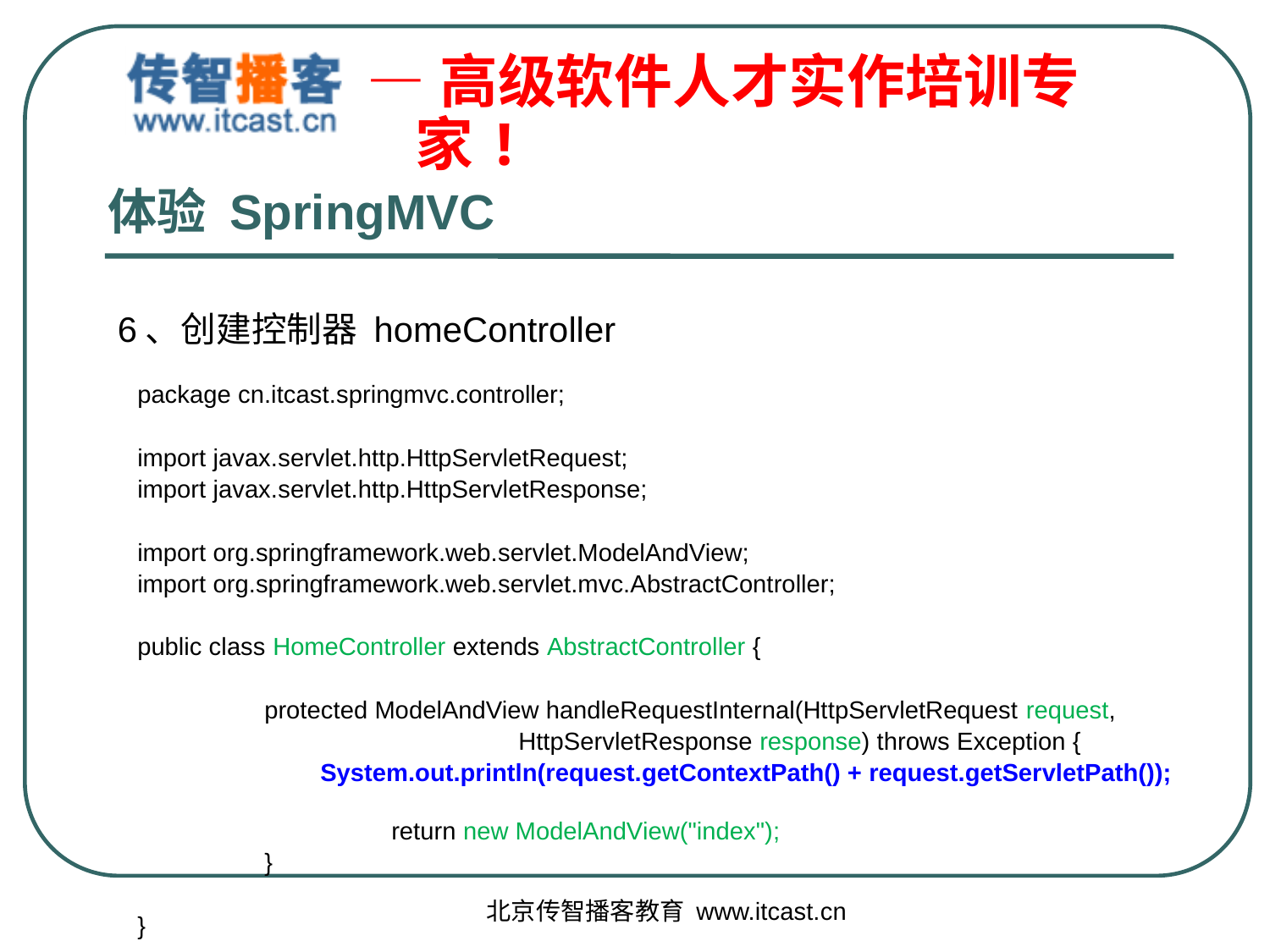

# 体验 SpringMVC
6、创建控制器 homeController
package cn.itcast.springmvc.controller;

import javax.servlet.http.HttpServletRequest;
import javax.servlet.http.HttpServletResponse;

import org.springframework.web.servlet.ModelAndView;
import org.springframework.web.servlet.mvc.AbstractController;

public class HomeController extends AbstractController {

	protected ModelAndView handleRequestInternal(HttpServletRequest request,
			HttpServletResponse response) throws Exception {
	        System.out.println(request.getContextPath() + request.getServletPath());
		return new ModelAndView("index");
	}

}
北京传智播客教育 www.itcast.cn